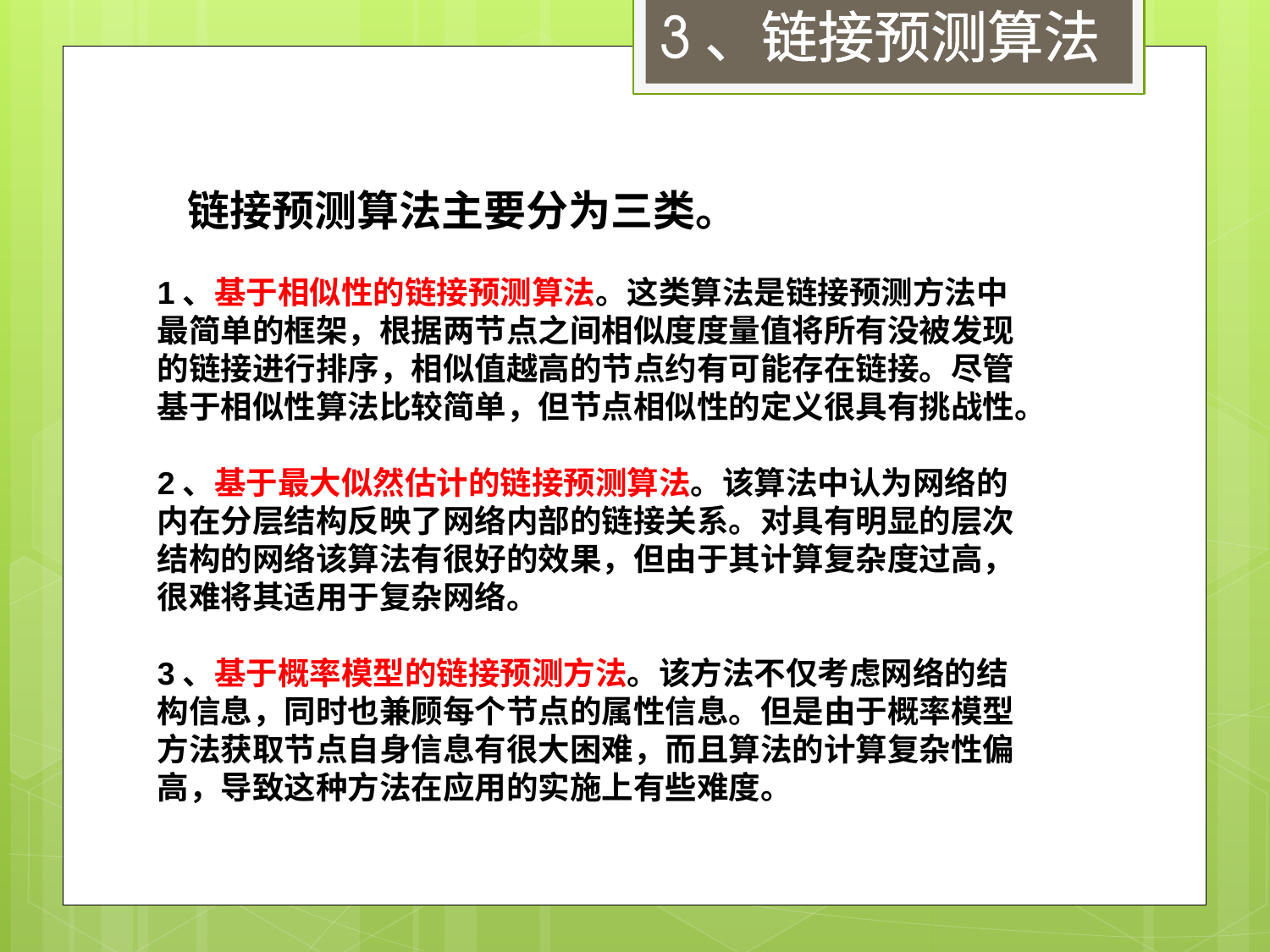

3、链接预测算法
链接预测算法主要分为三类。
1、基于相似性的链接预测算法。这类算法是链接预测方法中最简单的框架，根据两节点之间相似度度量值将所有没被发现的链接进行排序，相似值越高的节点约有可能存在链接。尽管基于相似性算法比较简单，但节点相似性的定义很具有挑战性。

2、基于最大似然估计的链接预测算法。该算法中认为网络的内在分层结构反映了网络内部的链接关系。对具有明显的层次结构的网络该算法有很好的效果，但由于其计算复杂度过高，很难将其适用于复杂网络。

3、基于概率模型的链接预测方法。该方法不仅考虑网络的结构信息，同时也兼顾每个节点的属性信息。但是由于概率模型方法获取节点自身信息有很大困难，而且算法的计算复杂性偏高，导致这种方法在应用的实施上有些难度。